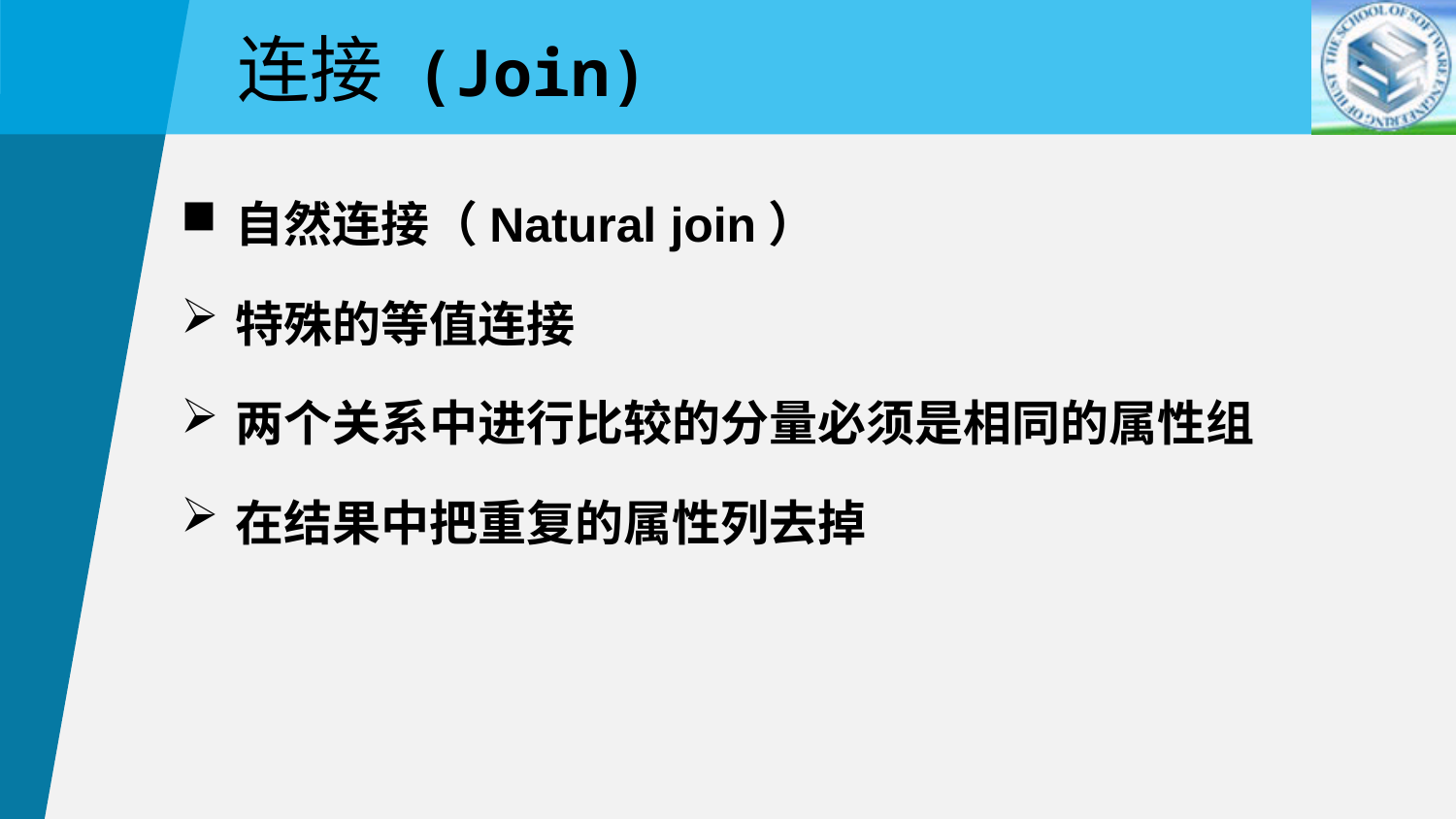

连接 (Join)
自然连接（Natural join）
特殊的等值连接
两个关系中进行比较的分量必须是相同的属性组
在结果中把重复的属性列去掉